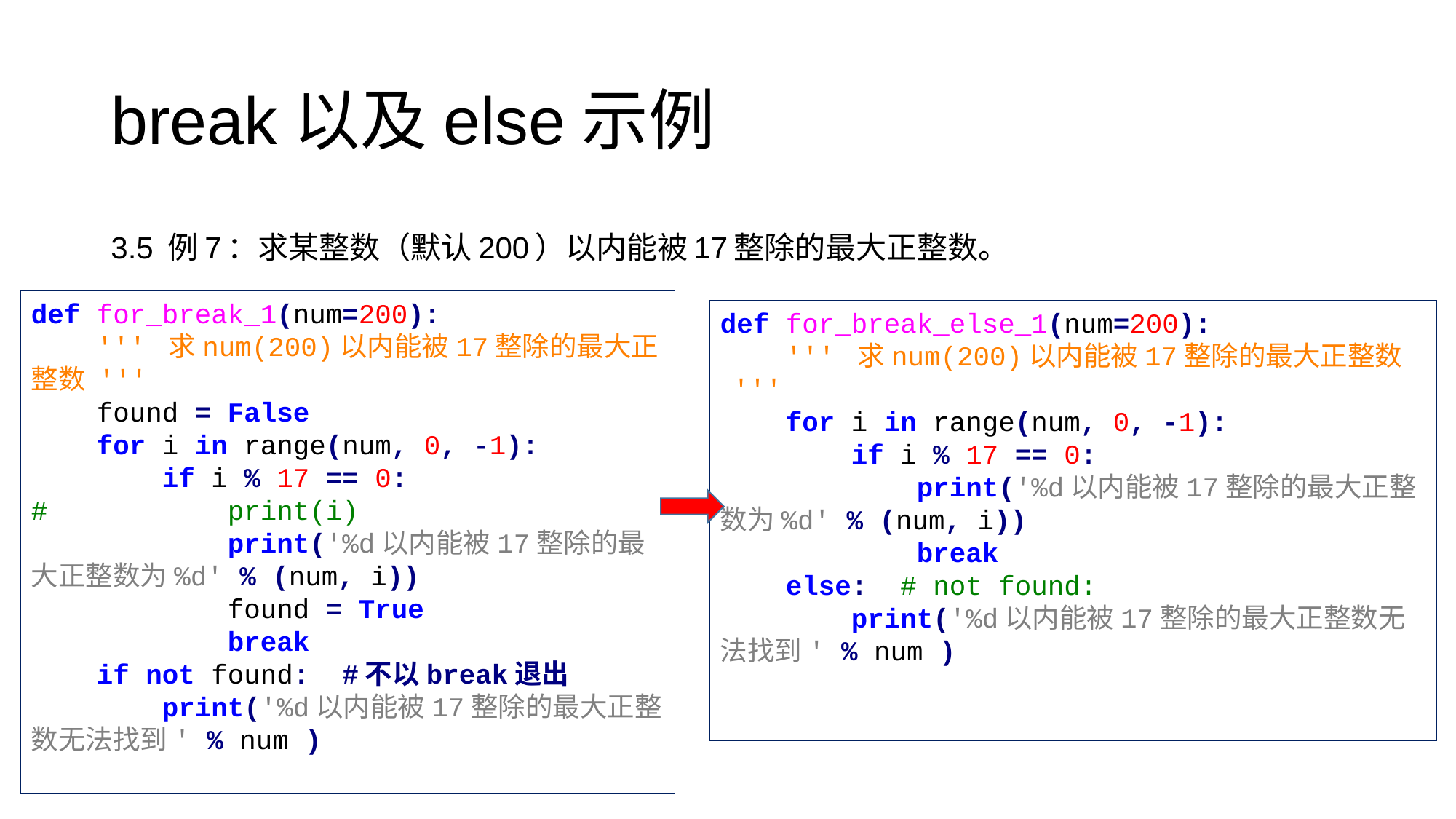

# break以及else示例
3.5 例7：求某整数（默认200）以内能被17整除的最大正整数。
def for_break_1(num=200):
    ''' 求num(200)以内能被17整除的最大正整数 '''
    found = False
    for i in range(num, 0, -1):
        if i % 17 == 0:
#           print(i)
            print('%d以内能被17整除的最大正整数为%d' % (num, i))
            found = True
            break
    if not found:  #不以break退出
        print('%d以内能被17整除的最大正整数无法找到' % num )

def for_break_else_1(num=200):
    ''' 求num(200)以内能被17整除的最大正整数 '''
    for i in range(num, 0, -1):
        if i % 17 == 0:
            print('%d以内能被17整除的最大正整数为%d' % (num, i))
            break
    else:  # not found:
        print('%d以内能被17整除的最大正整数无法找到' % num )